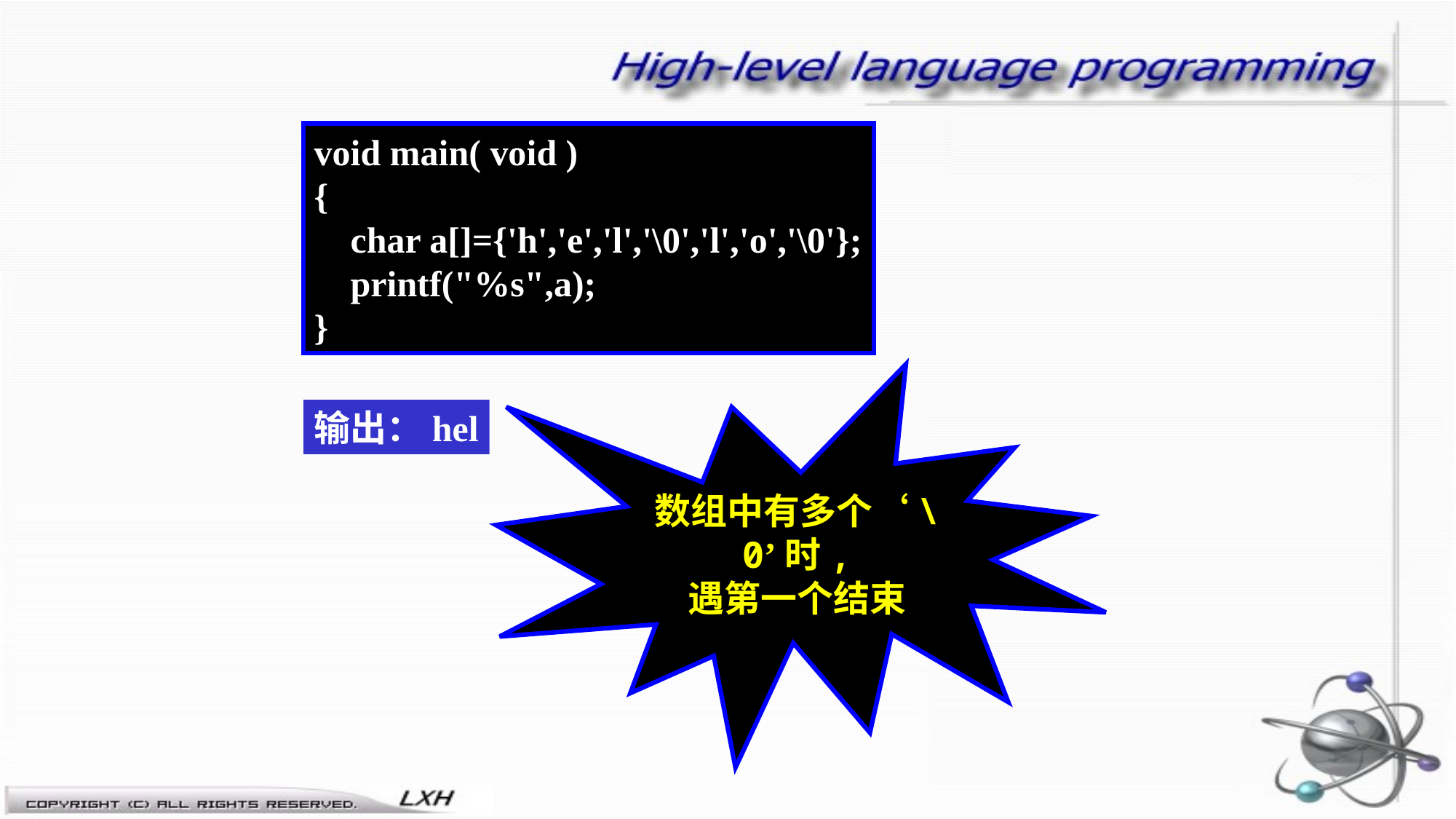

void main( void )
{
    char a[]={'h','e','l','\0','l','o','\0'};
    printf("%s",a);
}
数组中有多个‘\0’时,
遇第一个结束
输出：hel